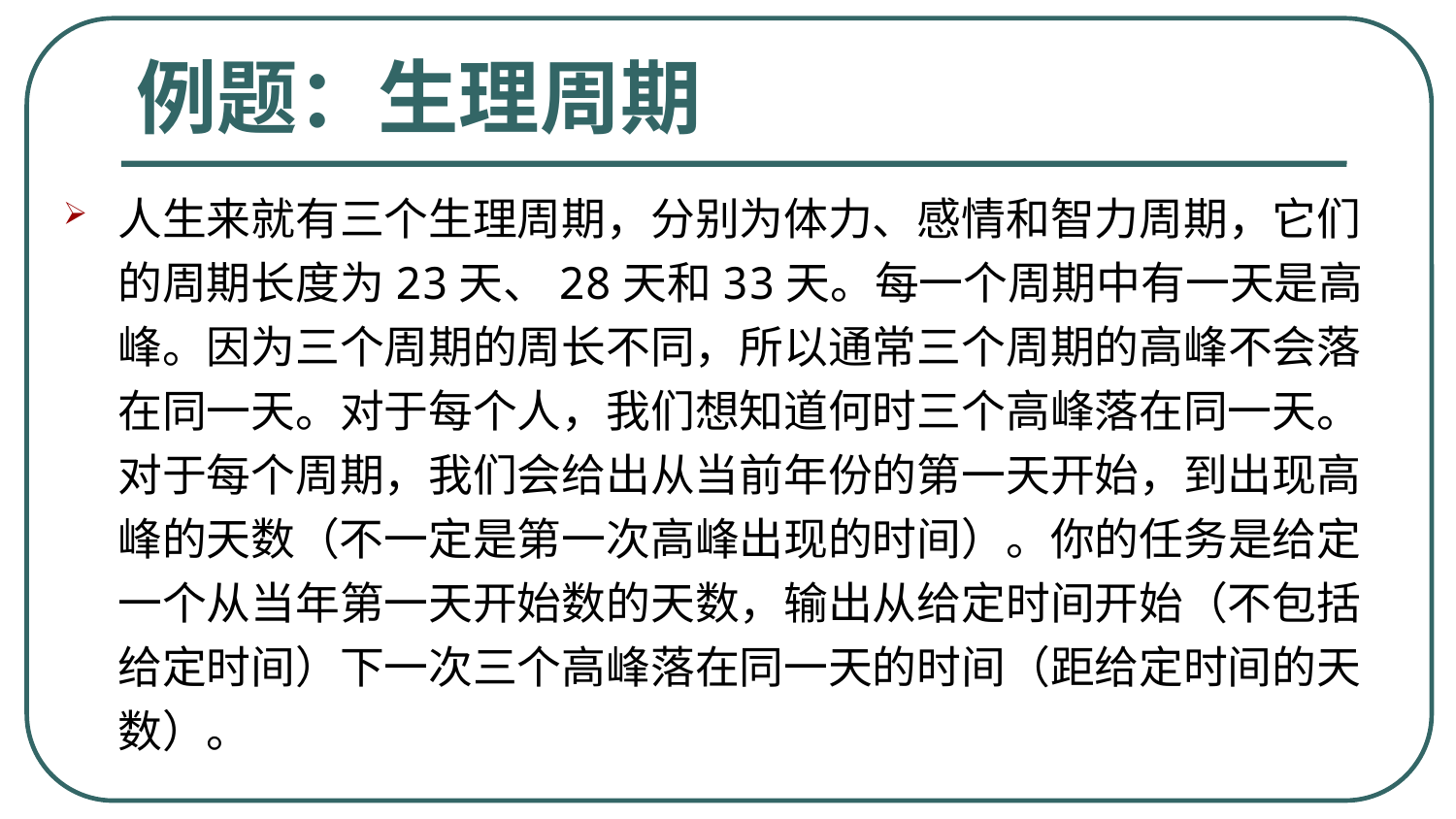

# 例题：生理周期
人生来就有三个生理周期，分别为体力、感情和智力周期，它们的周期长度为23天、28天和33天。每一个周期中有一天是高峰。因为三个周期的周长不同，所以通常三个周期的高峰不会落在同一天。对于每个人，我们想知道何时三个高峰落在同一天。对于每个周期，我们会给出从当前年份的第一天开始，到出现高峰的天数（不一定是第一次高峰出现的时间）。你的任务是给定一个从当年第一天开始数的天数，输出从给定时间开始（不包括给定时间）下一次三个高峰落在同一天的时间（距给定时间的天数）。